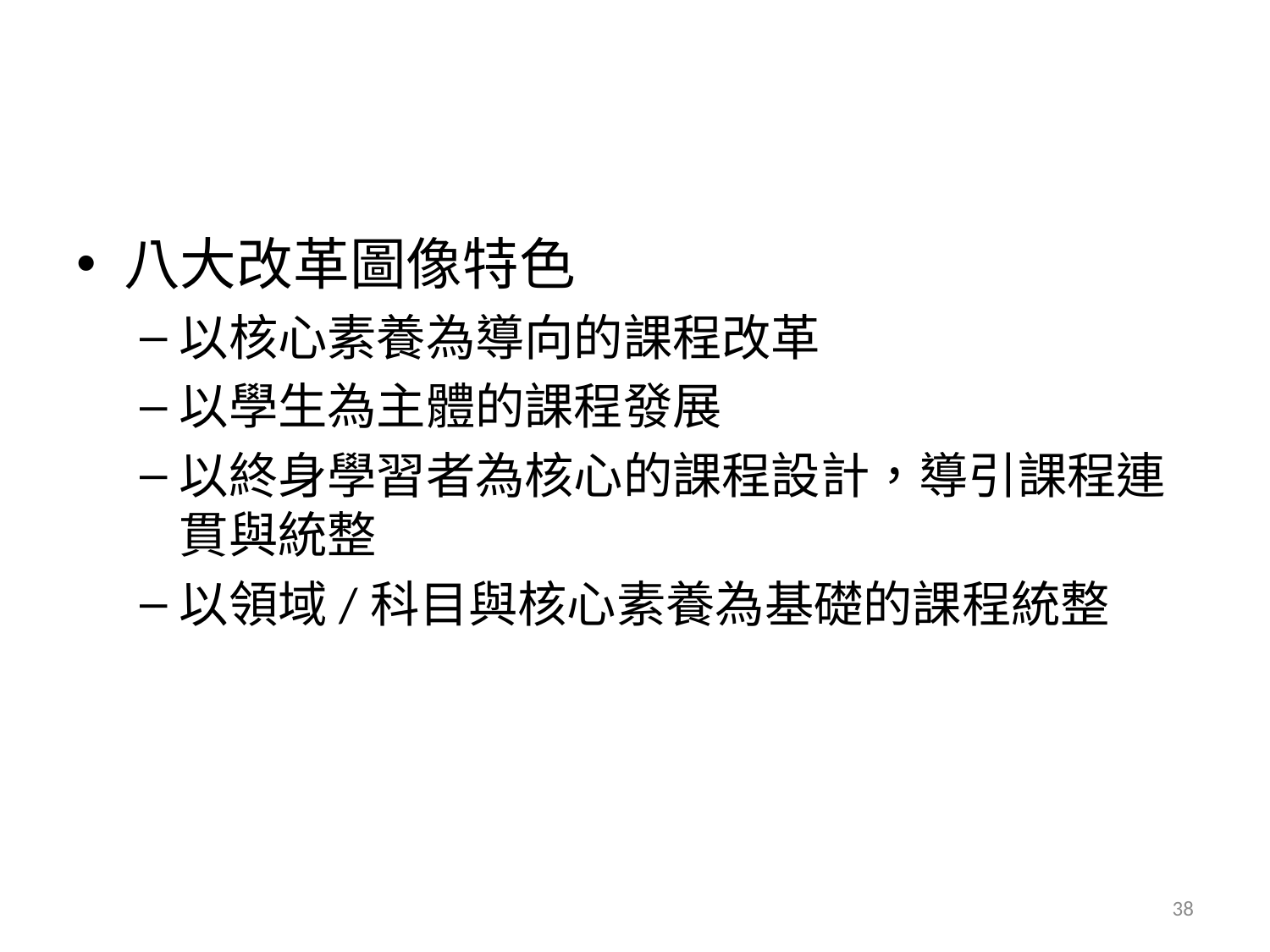

#
八大改革圖像特色
以核心素養為導向的課程改革
以學生為主體的課程發展
以終身學習者為核心的課程設計，導引課程連貫與統整
以領域/科目與核心素養為基礎的課程統整

38